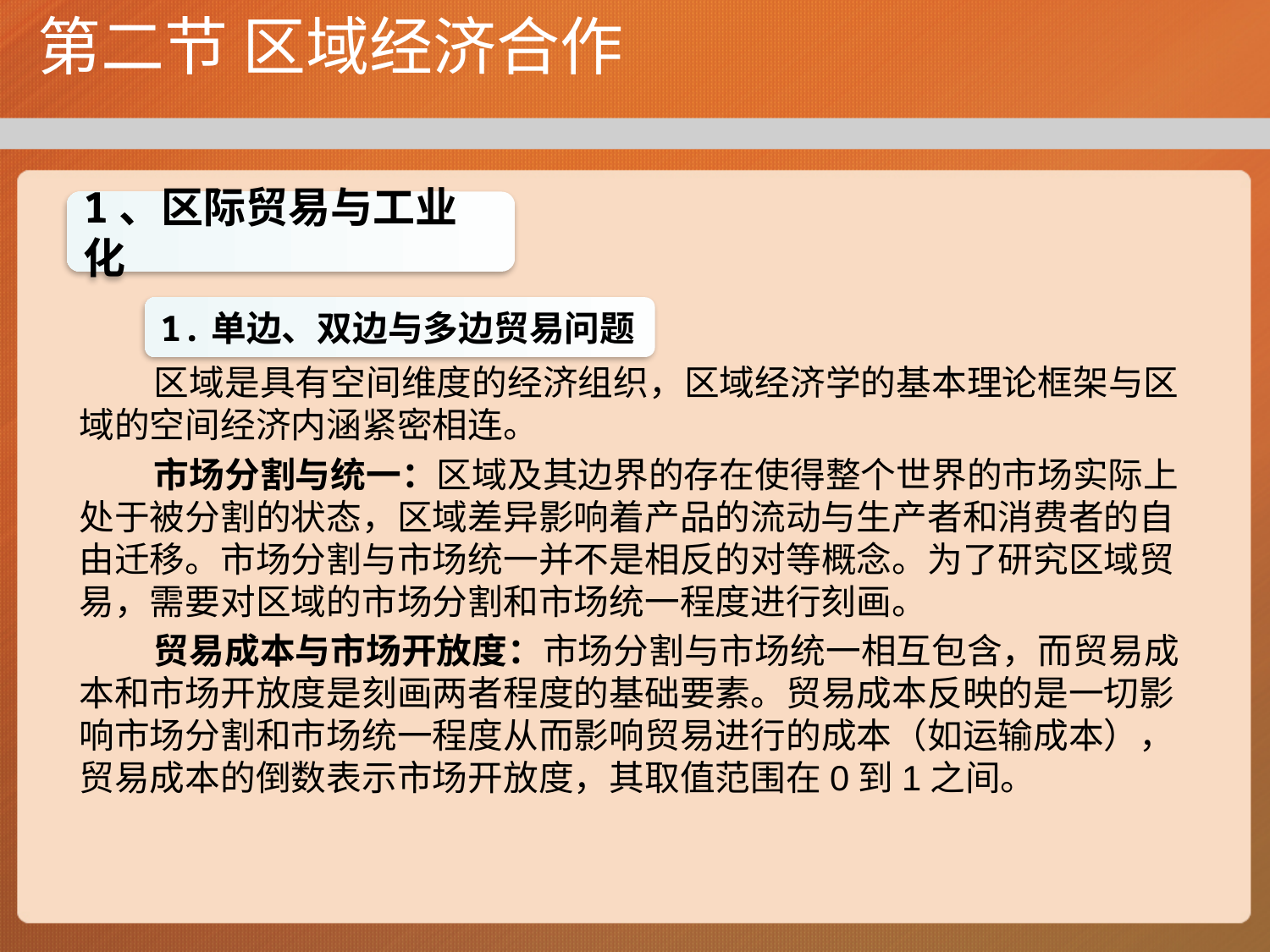

# 第二节 区域经济合作
1、区际贸易与工业化

区域是具有空间维度的经济组织，区域经济学的基本理论框架与区域的空间经济内涵紧密相连。
市场分割与统一：区域及其边界的存在使得整个世界的市场实际上处于被分割的状态，区域差异影响着产品的流动与生产者和消费者的自由迁移。市场分割与市场统一并不是相反的对等概念。为了研究区域贸易，需要对区域的市场分割和市场统一程度进行刻画。
贸易成本与市场开放度：市场分割与市场统一相互包含，而贸易成本和市场开放度是刻画两者程度的基础要素。贸易成本反映的是一切影响市场分割和市场统一程度从而影响贸易进行的成本（如运输成本），贸易成本的倒数表示市场开放度，其取值范围在0到1之间。

1.单边、双边与多边贸易问题